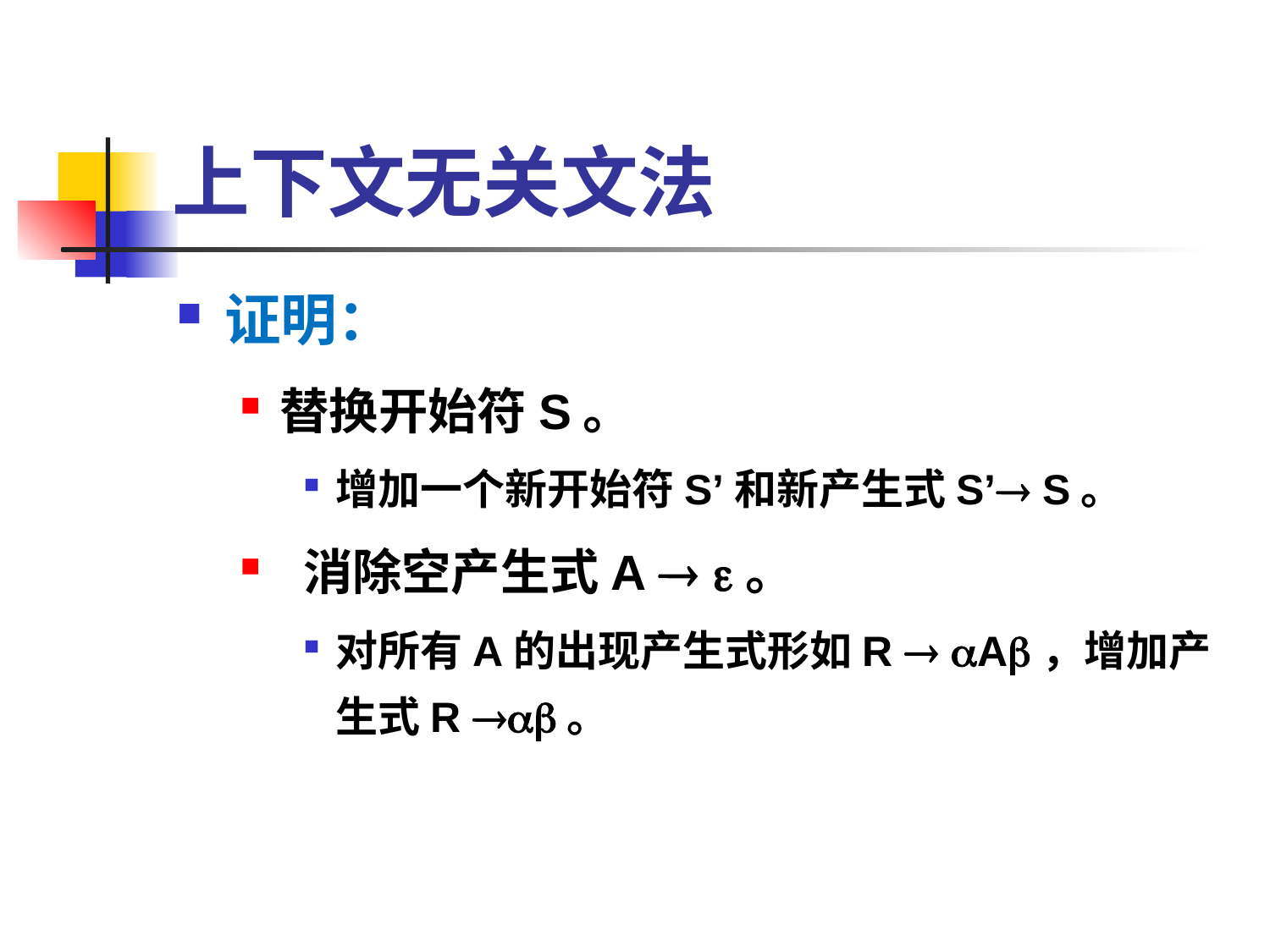

# 上下文无关文法
证明：
替换开始符S。
增加一个新开始符S’和新产生式S’→ S。
 消除空产生式A → ε。
对所有A的出现产生式形如R → αAβ，增加产生式R →αβ。